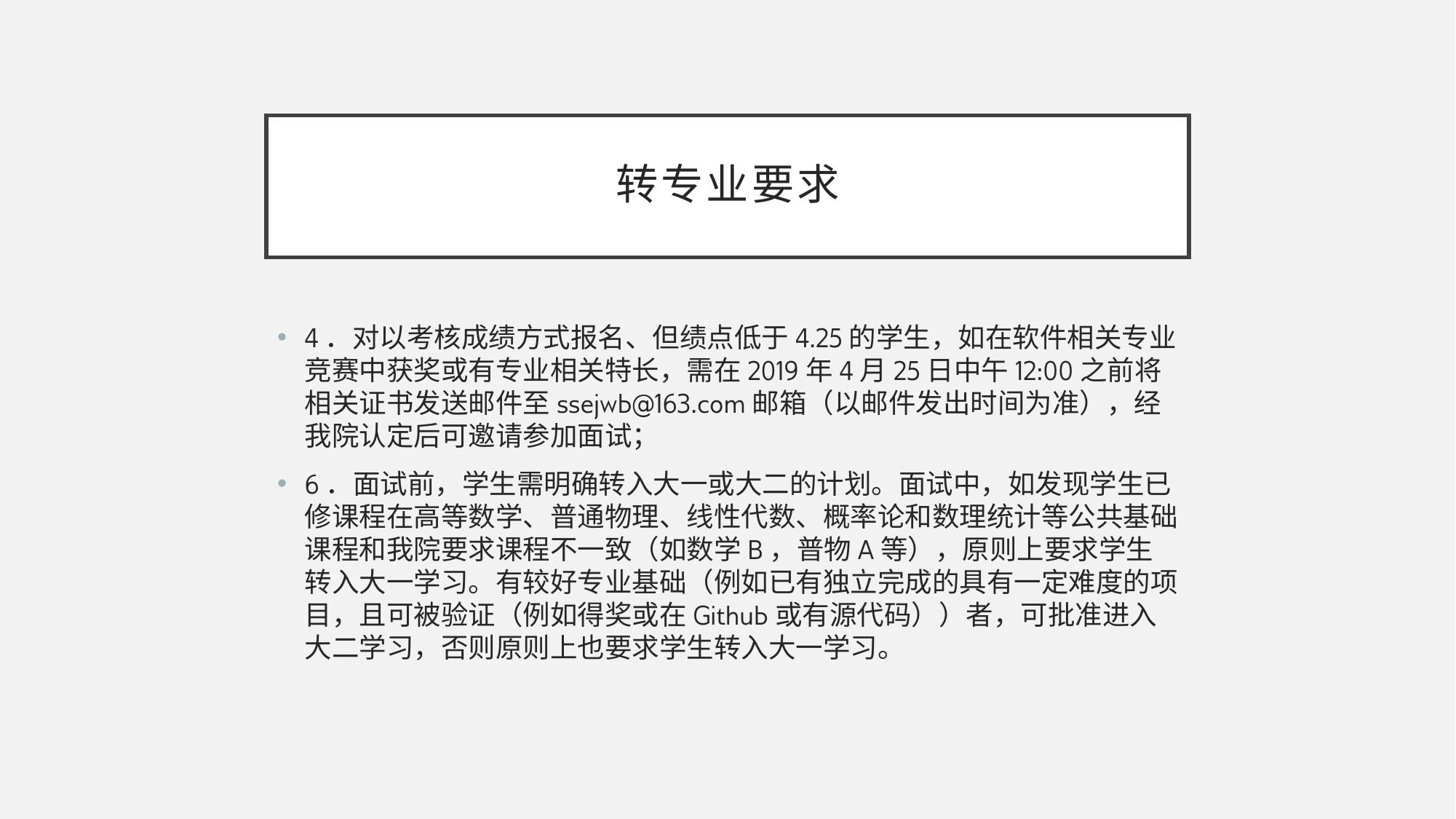

# 转专业要求
4．对以考核成绩方式报名、但绩点低于4.25的学生，如在软件相关专业竞赛中获奖或有专业相关特长，需在2019年4月25日中午12:00之前将相关证书发送邮件至ssejwb@163.com邮箱（以邮件发出时间为准），经我院认定后可邀请参加面试；
6．面试前，学生需明确转入大一或大二的计划。面试中，如发现学生已修课程在高等数学、普通物理、线性代数、概率论和数理统计等公共基础课程和我院要求课程不一致（如数学B，普物A等），原则上要求学生转入大一学习。有较好专业基础（例如已有独立完成的具有一定难度的项目，且可被验证（例如得奖或在Github或有源代码））者，可批准进入大二学习，否则原则上也要求学生转入大一学习。